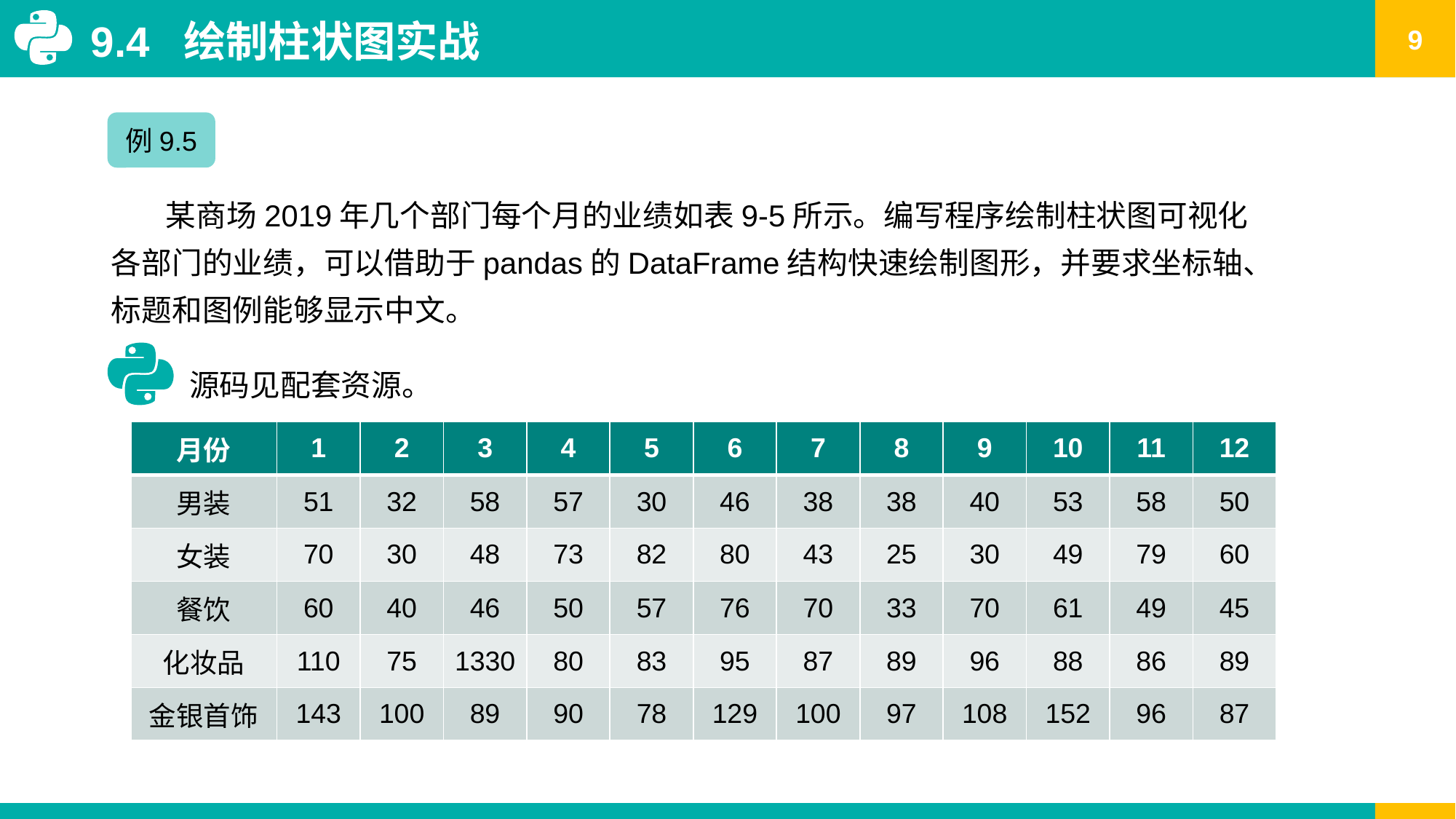

9.4  绘制柱状图实战
例9.5
某商场2019年几个部门每个月的业绩如表9-5所示。编写程序绘制柱状图可视化各部门的业绩，可以借助于pandas的DataFrame结构快速绘制图形，并要求坐标轴、标题和图例能够显示中文。

源码见配套资源。
| 月份 | 1 | 2 | 3 | 4 | 5 | 6 | 7 | 8 | 9 | 10 | 11 | 12 |
| --- | --- | --- | --- | --- | --- | --- | --- | --- | --- | --- | --- | --- |
| 男装 | 51 | 32 | 58 | 57 | 30 | 46 | 38 | 38 | 40 | 53 | 58 | 50 |
| 女装 | 70 | 30 | 48 | 73 | 82 | 80 | 43 | 25 | 30 | 49 | 79 | 60 |
| 餐饮 | 60 | 40 | 46 | 50 | 57 | 76 | 70 | 33 | 70 | 61 | 49 | 45 |
| 化妆品 | 110 | 75 | 1330 | 80 | 83 | 95 | 87 | 89 | 96 | 88 | 86 | 89 |
| 金银首饰 | 143 | 100 | 89 | 90 | 78 | 129 | 100 | 97 | 108 | 152 | 96 | 87 |